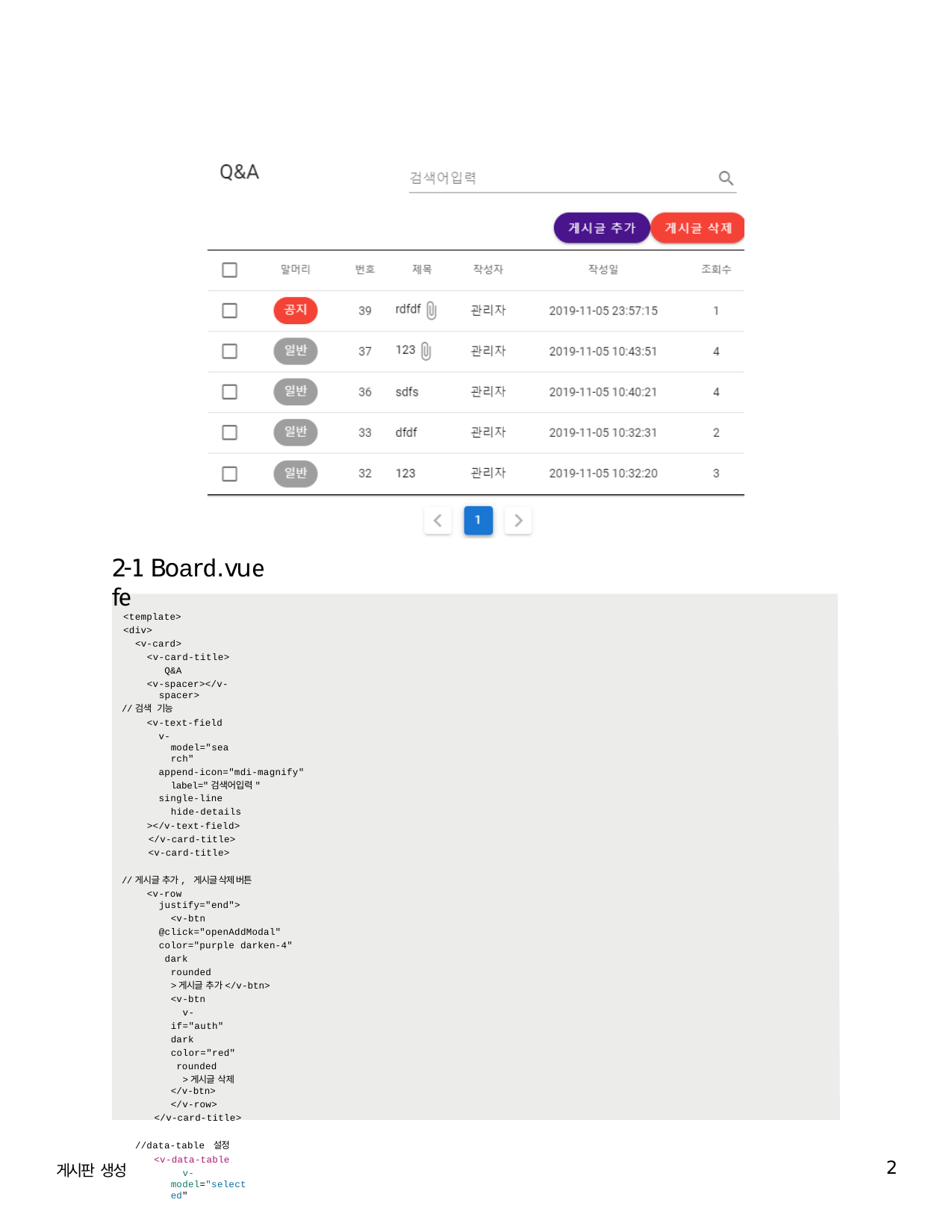

2-1 Board.vue fe

<template>
<div>
<v-card>
<v-card-title>  Q&A
<v-spacer></v-spacer>
//검색 기능
<v-text-field
v-model="search"
append-icon="mdi-magnify"  label="검색어입력"
single-line  hide-details
></v-text-field>
</v-card-title>
<v-card-title>

//게시글 추가, 게시글 삭제 버튼
<v-row justify="end">
<v-btn  @click="openAddModal"  color="purple darken-4"  dark
rounded
>게시글 추가</v-btn>
<v-btn
v-if="auth"  dark  color="red"  rounded
>게시글 삭제</v-btn>
</v-row>
</v-card-title>

//data-table 설정
<v-data-table
v-model="selected"
2
게시판 생성